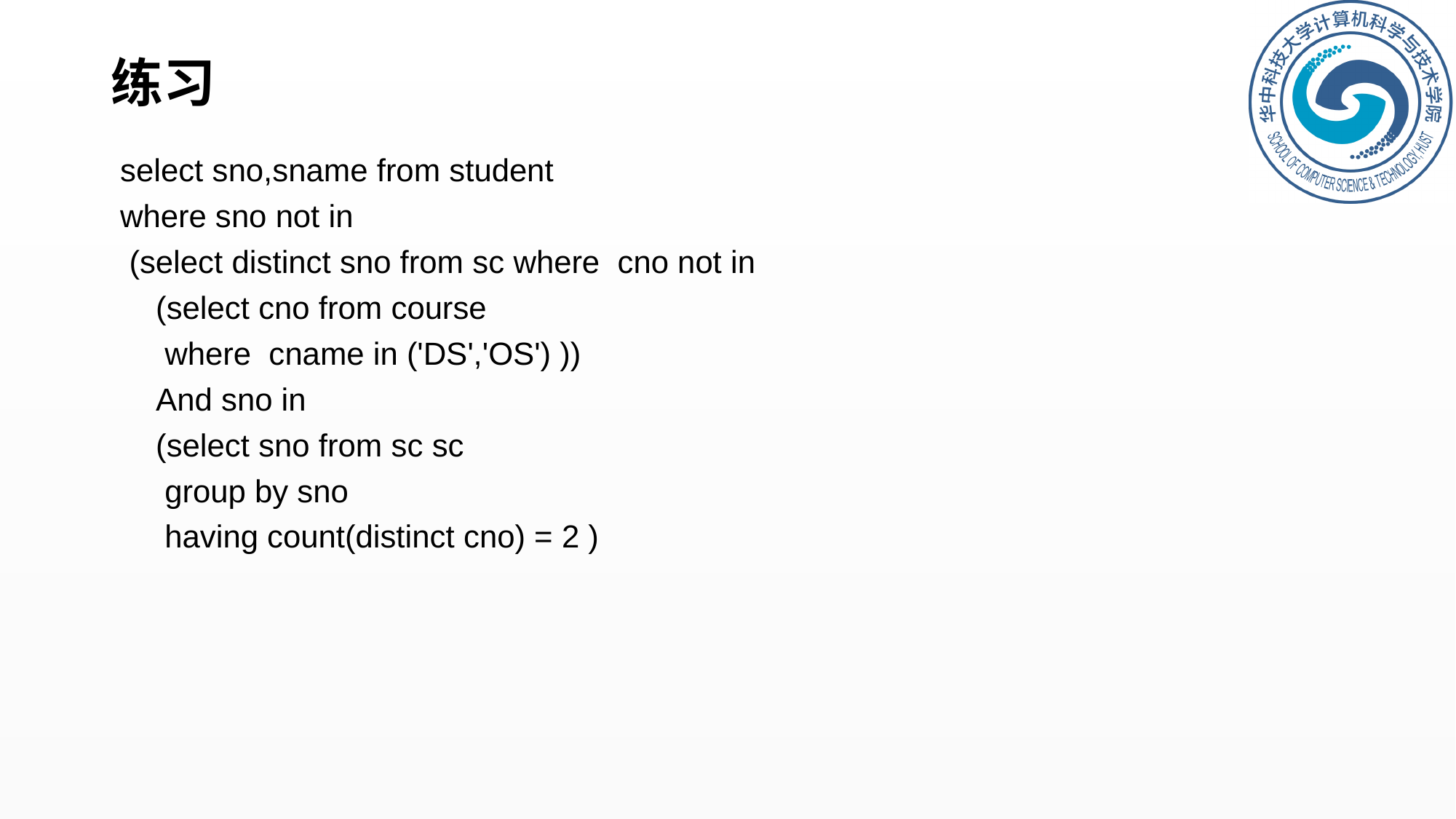

# 练习
select sno,sname from student
where sno not in
 (select distinct sno from sc where  cno not in
    (select cno from course
     where  cname in ('DS','OS') ))
    And sno in
    (select sno from sc sc
     group by sno
     having count(distinct cno) = 2 )